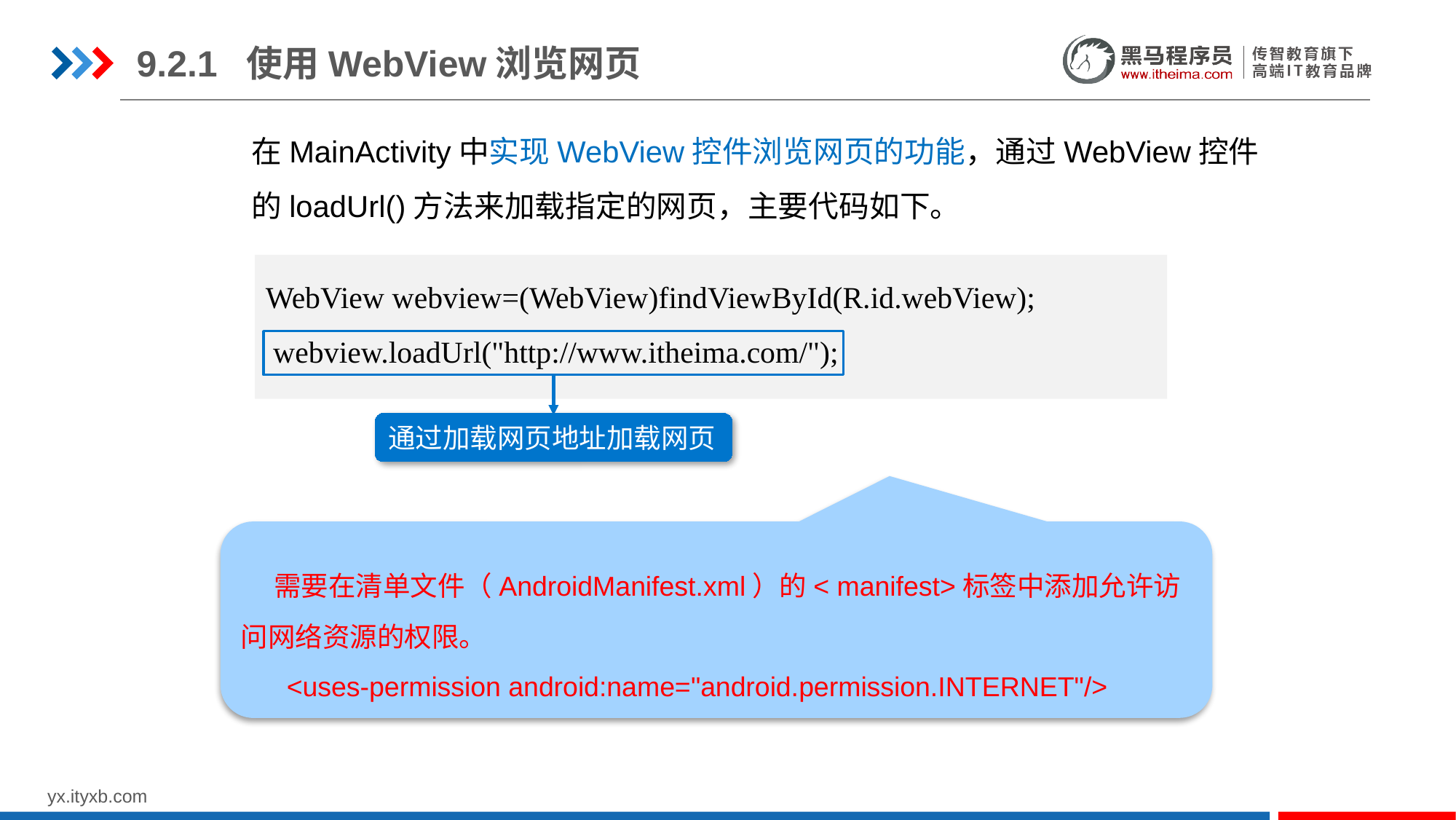

9.2.1  使用WebView浏览网页
在MainActivity中实现WebView控件浏览网页的功能，通过WebView控件的loadUrl()方法来加载指定的网页，主要代码如下。
WebView webview=(WebView)findViewById(R.id.webView);
 webview.loadUrl("http://www.itheima.com/");

通过加载网页地址加载网页
   需要在清单文件（AndroidManifest.xml）的< manifest>标签中添加允许访问网络资源的权限。
      <uses-permission android:name="android.permission.INTERNET"/>